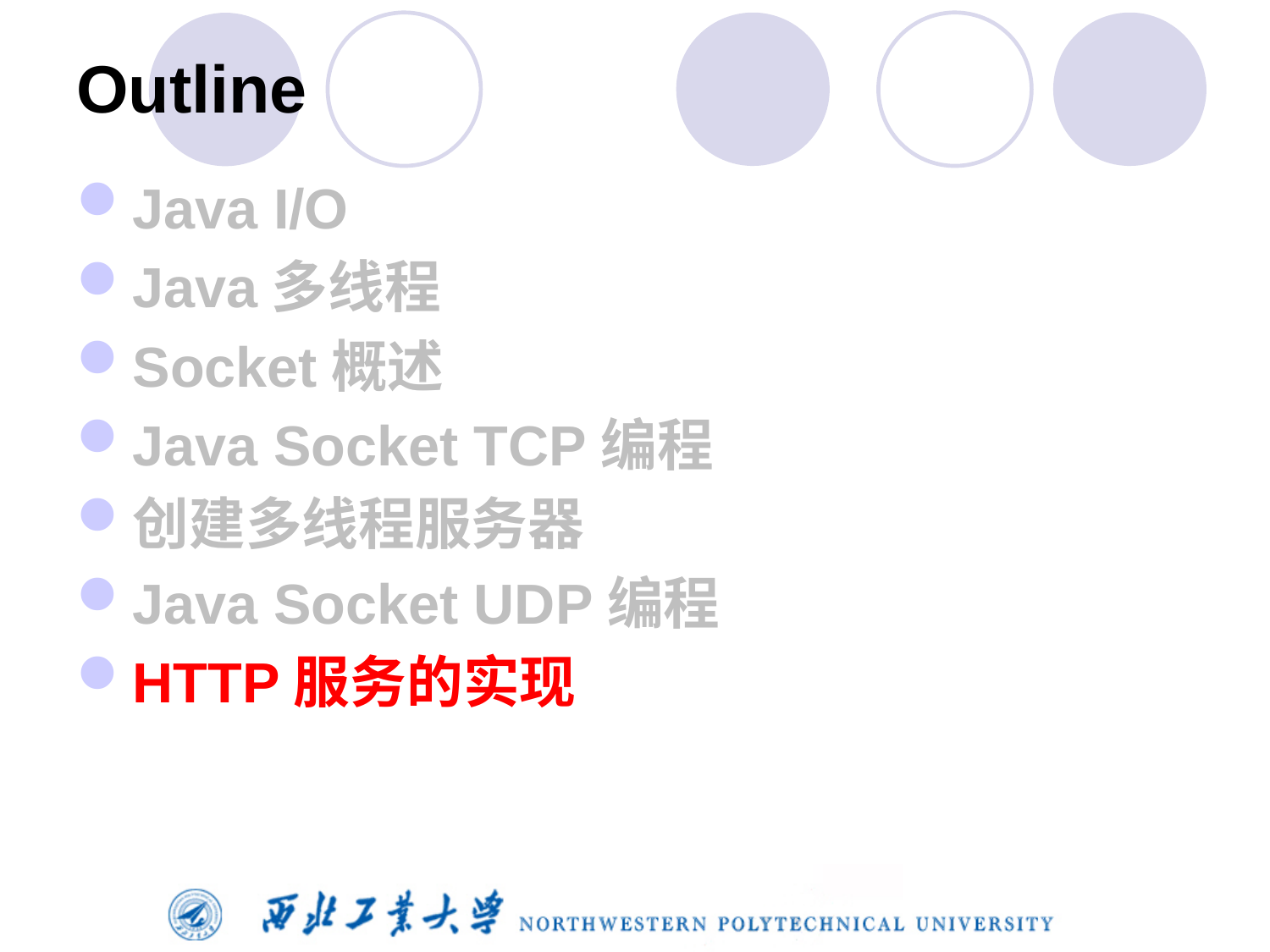

# Outline
Java I/O
Java多线程
Socket概述
Java Socket TCP编程
创建多线程服务器
Java Socket UDP编程
HTTP服务的实现